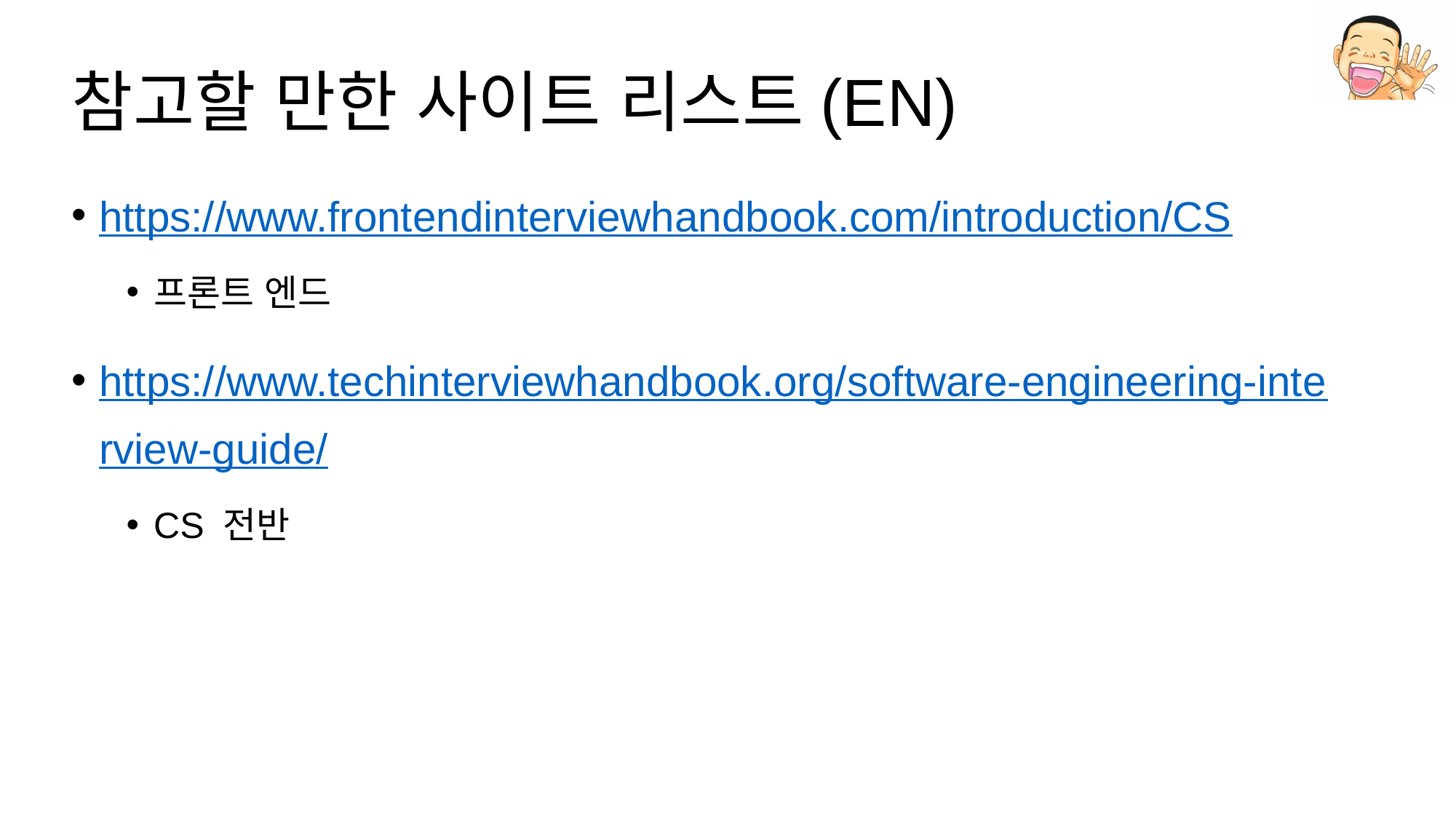

# 참고할 만한 사이트 리스트(EN)
https://www.frontendinterviewhandbook.com/introduction/CS
프론트 엔드
https://www.techinterviewhandbook.org/software-engineering-interview-guide/
CS 전반